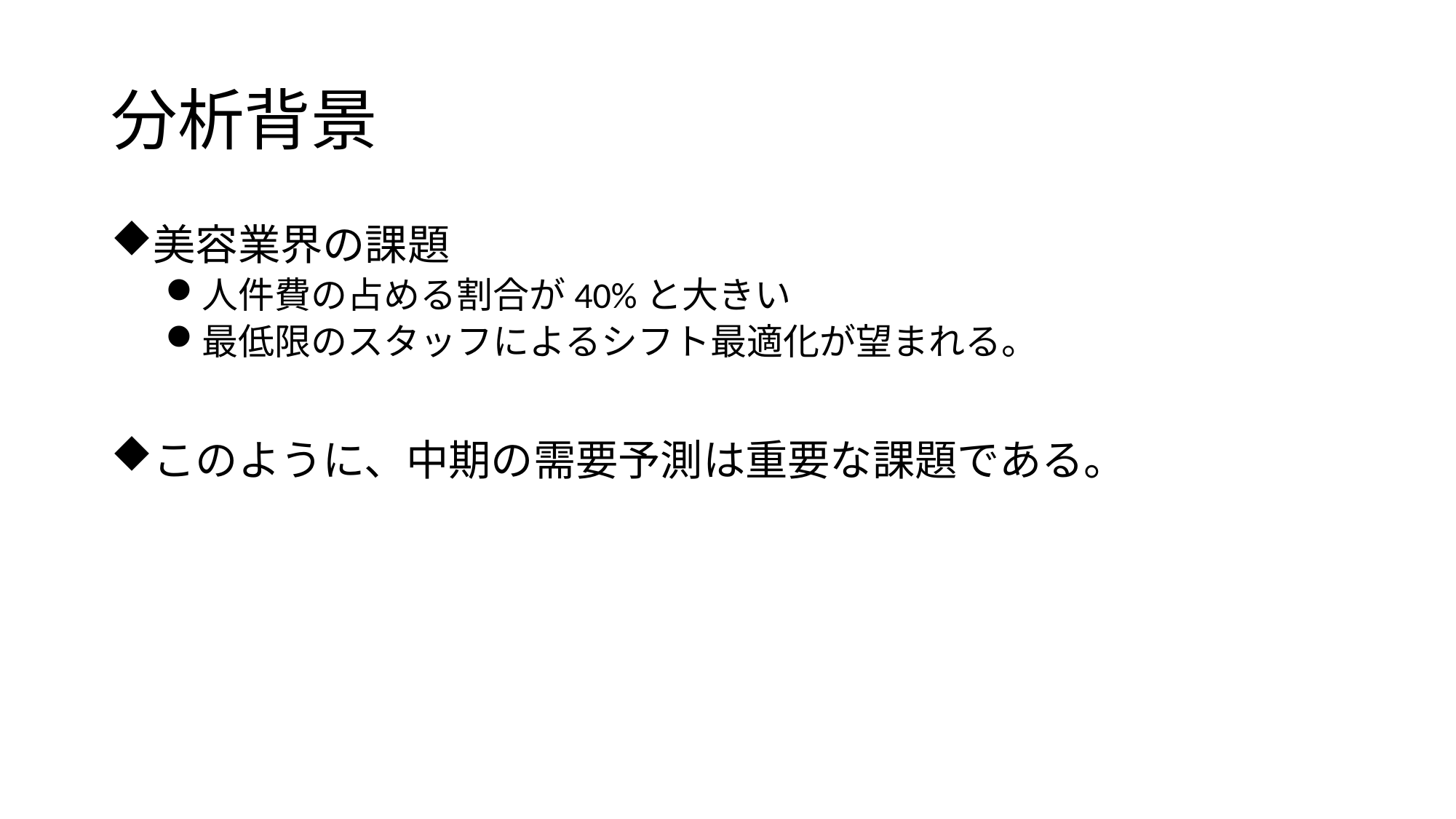

# 分析背景
美容業界の課題
人件費の占める割合が40%と大きい
最低限のスタッフによるシフト最適化が望まれる。

このように、中期の需要予測は重要な課題である。